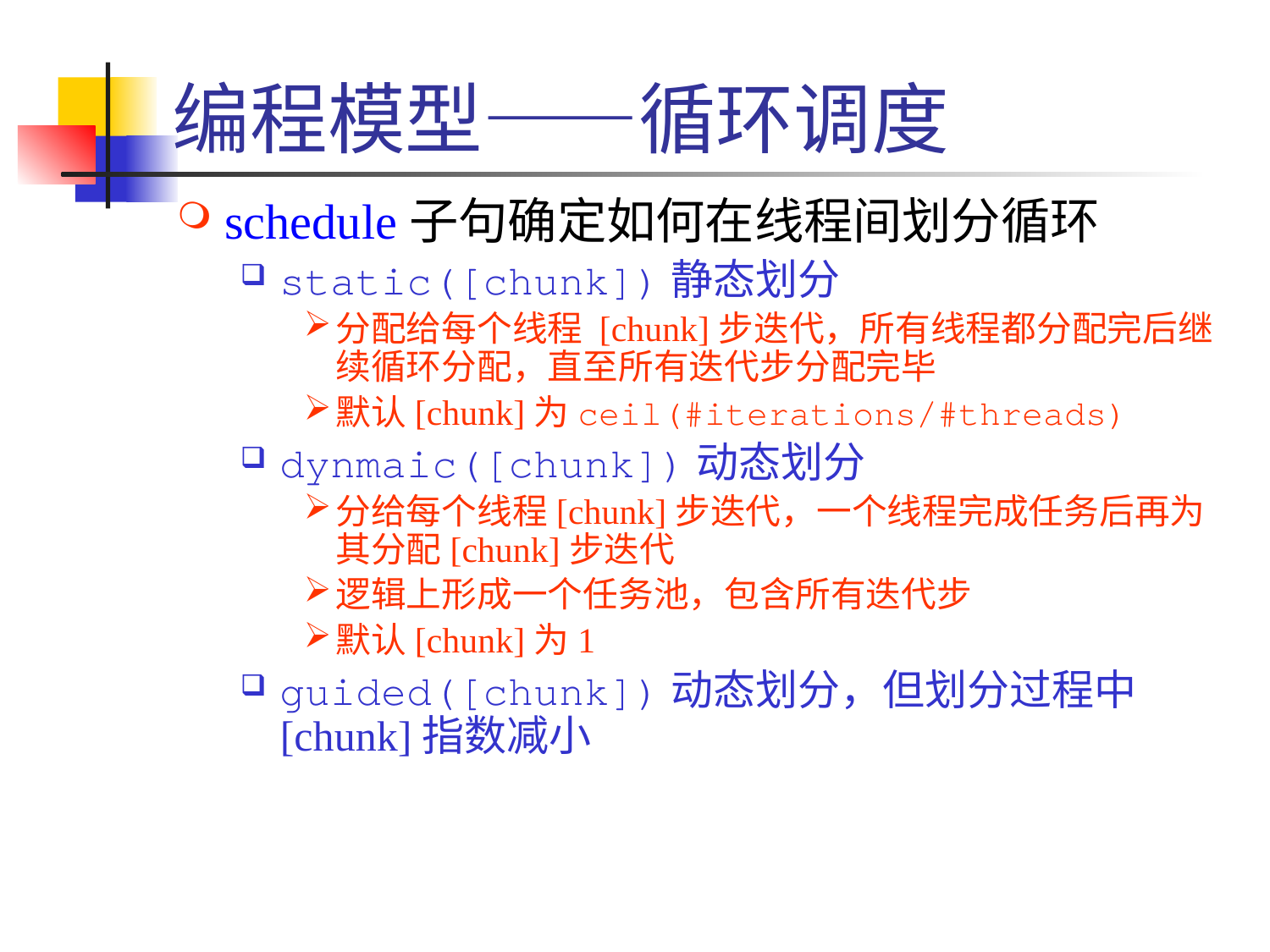

# 编程模型——循环调度
schedule子句确定如何在线程间划分循环
static([chunk])静态划分
分配给每个线程 [chunk]步迭代，所有线程都分配完后继续循环分配，直至所有迭代步分配完毕
默认[chunk]为ceil(#iterations/#threads)
dynmaic([chunk])动态划分
分给每个线程[chunk]步迭代，一个线程完成任务后再为其分配[chunk]步迭代
逻辑上形成一个任务池，包含所有迭代步
默认[chunk]为1
guided([chunk])动态划分，但划分过程中[chunk]指数减小